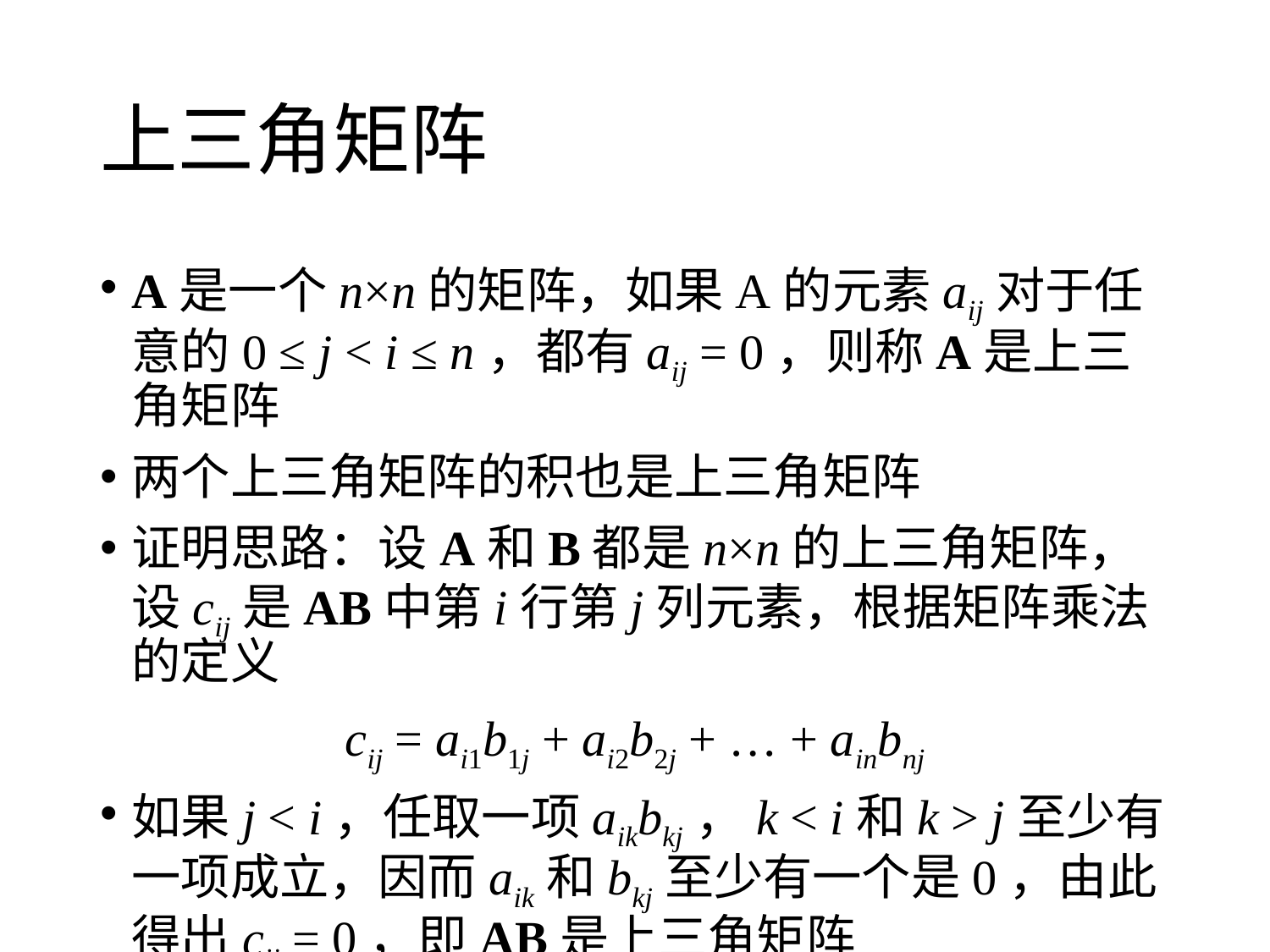

# 上三角矩阵
A是一个n×n的矩阵，如果A的元素aij对于任意的0 ≤ j < i ≤ n，都有aij = 0，则称A是上三角矩阵
两个上三角矩阵的积也是上三角矩阵
证明思路：设A和B都是n×n的上三角矩阵，设cij是AB中第i行第j列元素，根据矩阵乘法的定义
cij = ai1b1j + ai2b2j + … + ainbnj
如果j < i，任取一项aikbkj，k < i和k > j至少有一项成立，因而aik和bkj至少有一个是0，由此得出cij = 0，即AB是上三角矩阵